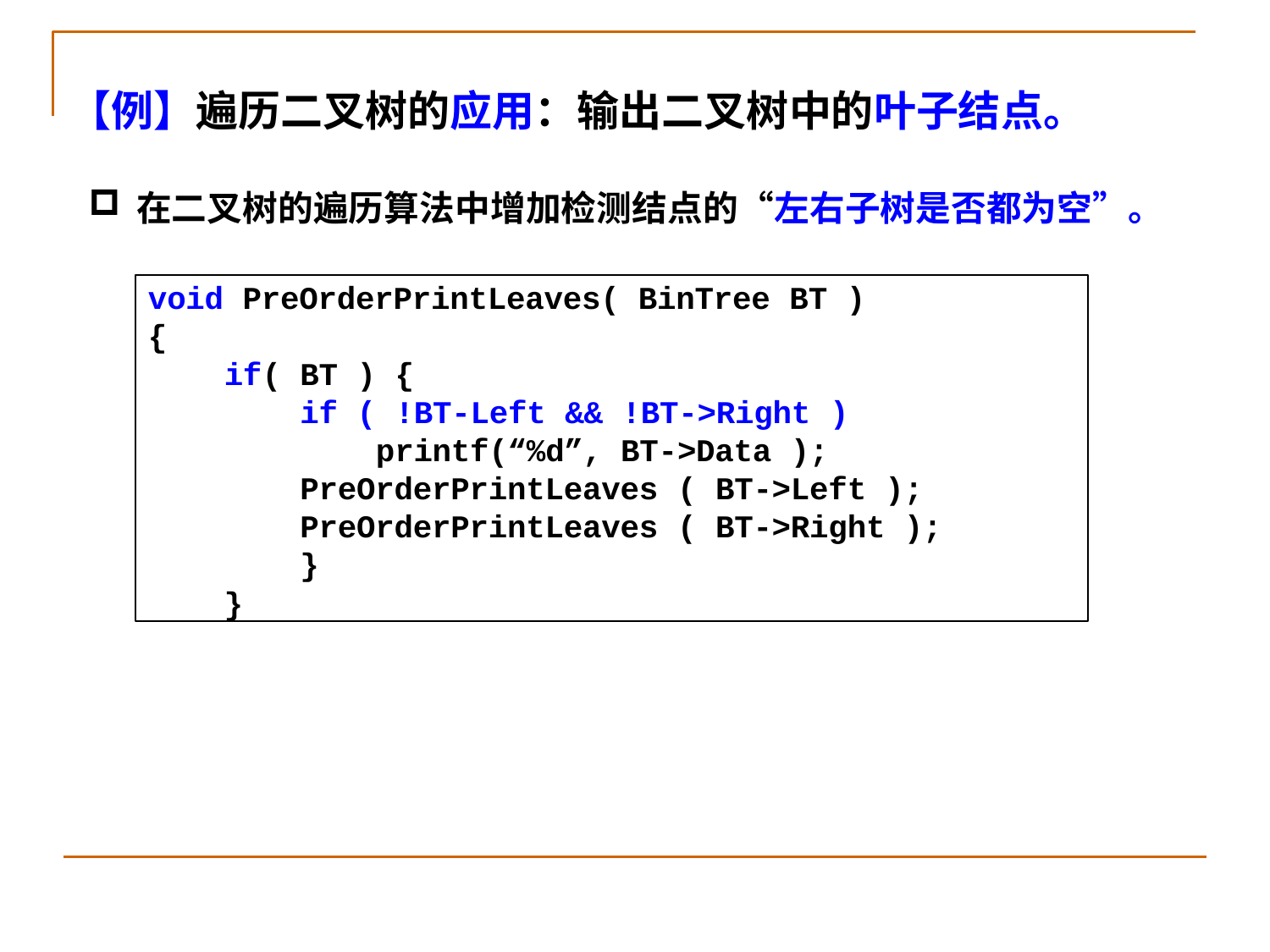

# 【例】遍历二叉树的应用：输出二叉树中的叶子结点。
在二叉树的遍历算法中增加检测结点的“左右子树是否都为空”。
void PreOrderPrintLeaves( BinTree BT )
{
if( BT ) {
if ( !BT-Left && !BT->Right )
printf(“%d”, BT->Data );  PreOrderPrintLeaves ( BT->Left );  PreOrderPrintLeaves ( BT->Right );
}
}